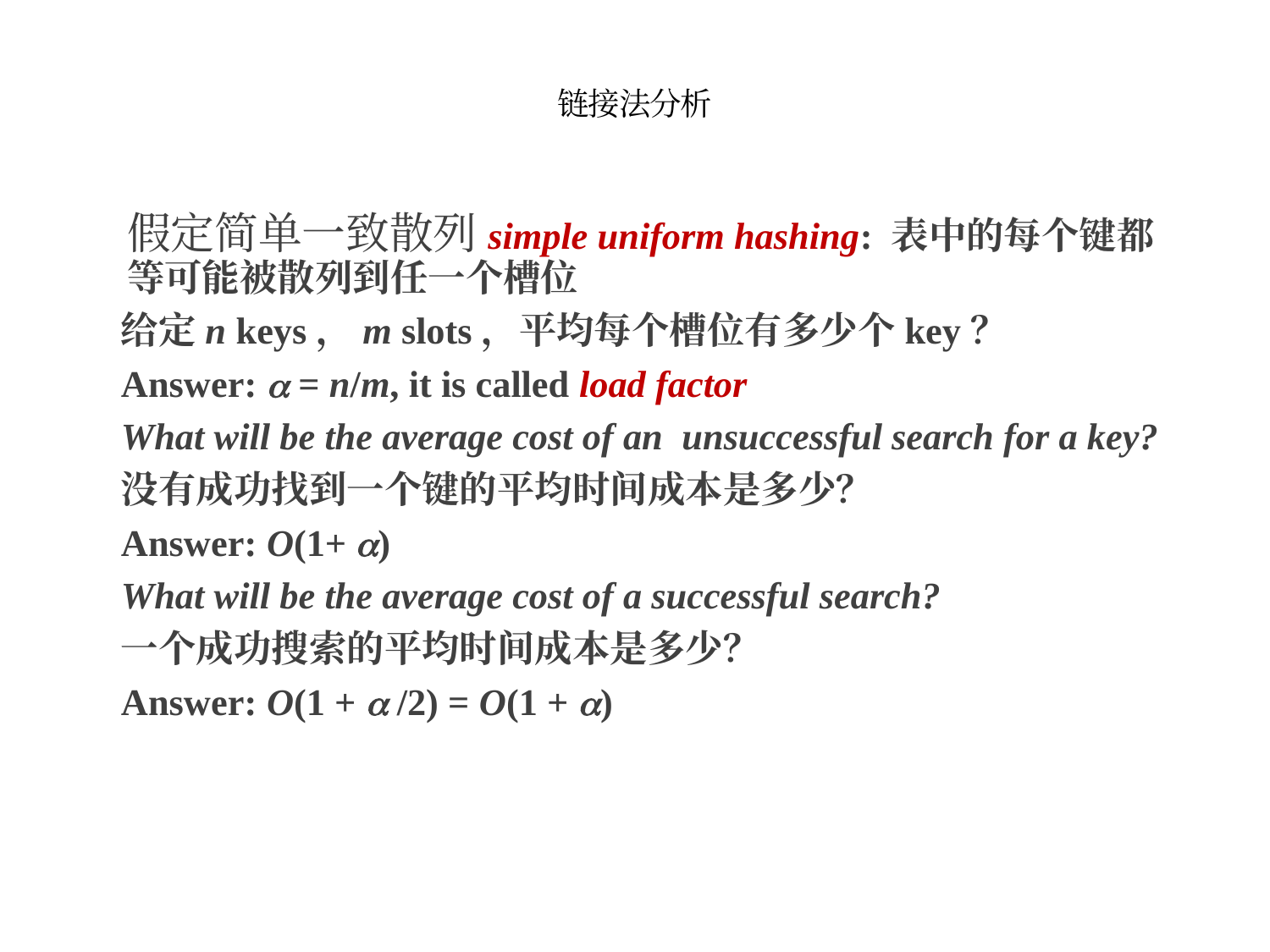

# 链接法分析
假定简单一致散列simple uniform hashing: 表中的每个键都等可能被散列到任一个槽位
给定n keys，m slots，平均每个槽位有多少个key？
Answer: α = n/m, it is called load factor
What will be the average cost of an  unsuccessful search for a key?
没有成功找到一个键的平均时间成本是多少？
Answer: O(1+ α)
What will be the average cost of a successful search?
一个成功搜索的平均时间成本是多少？
Answer: O(1 + α /2) = O(1 + α)